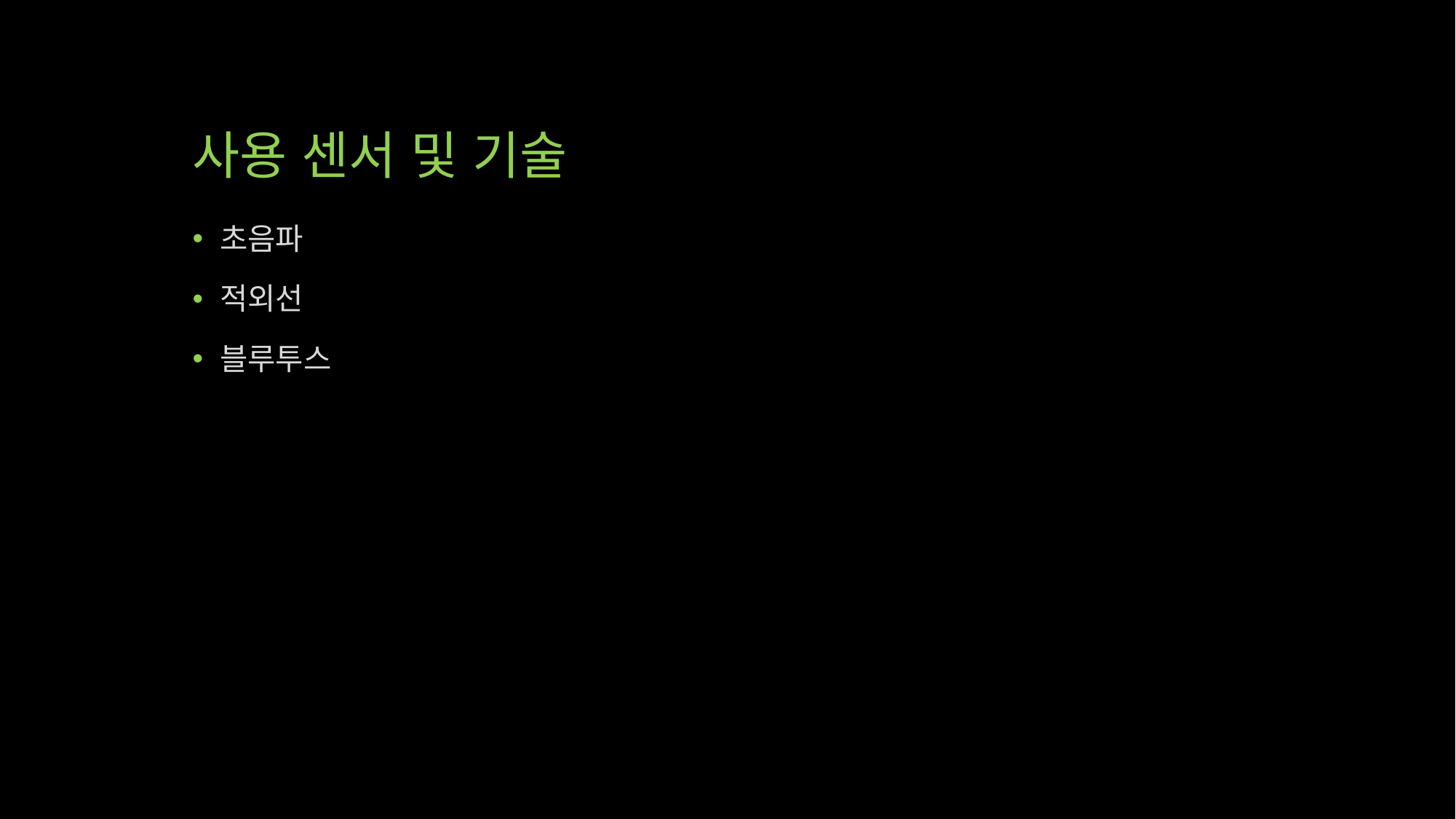

# 사용 센서 및 기술
초음파
적외선
블루투스